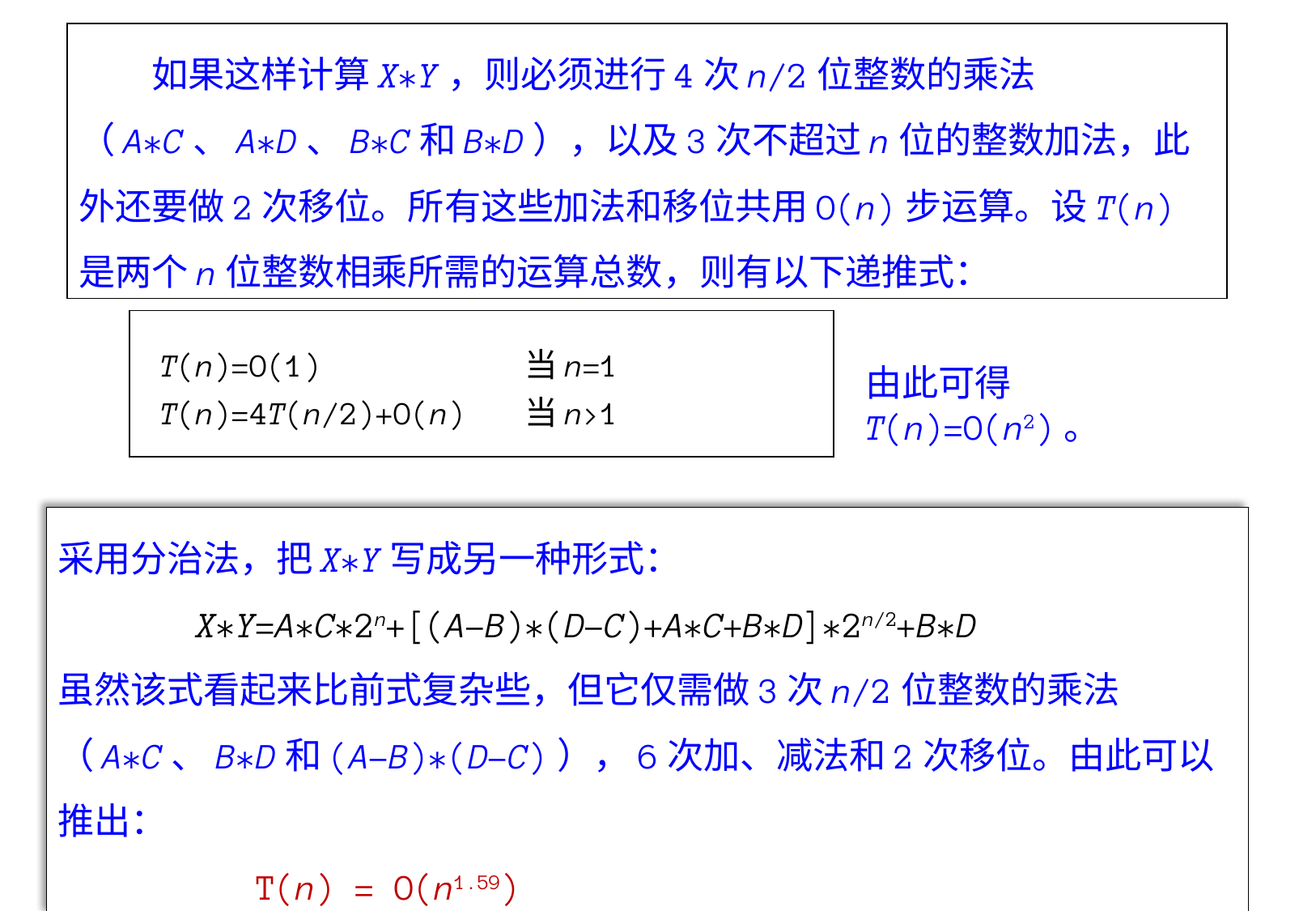

如果这样计算X*Y，则必须进行4次n/2位整数的乘法（A*C、A*D、B*C和B*D），以及3次不超过n位的整数加法，此外还要做2次移位。所有这些加法和移位共用O(n)步运算。设T(n)是两个n位整数相乘所需的运算总数，则有以下递推式：
T(n)=O(1)		当n=1
T(n)=4T(n/2)+O(n)	当n>1
由此可得T(n)=O(n2)。
采用分治法，把X*Y写成另一种形式：
       X*Y=A*C*2n+[(A-B)*(D-C)+A*C+B*D]*2n/2+B*D
虽然该式看起来比前式复杂些，但它仅需做3次n/2位整数的乘法（A*C、B*D和(A-B)*(D-C)），6次加、减法和2次移位。由此可以推出：
          T(n) = O(n1.59)
30